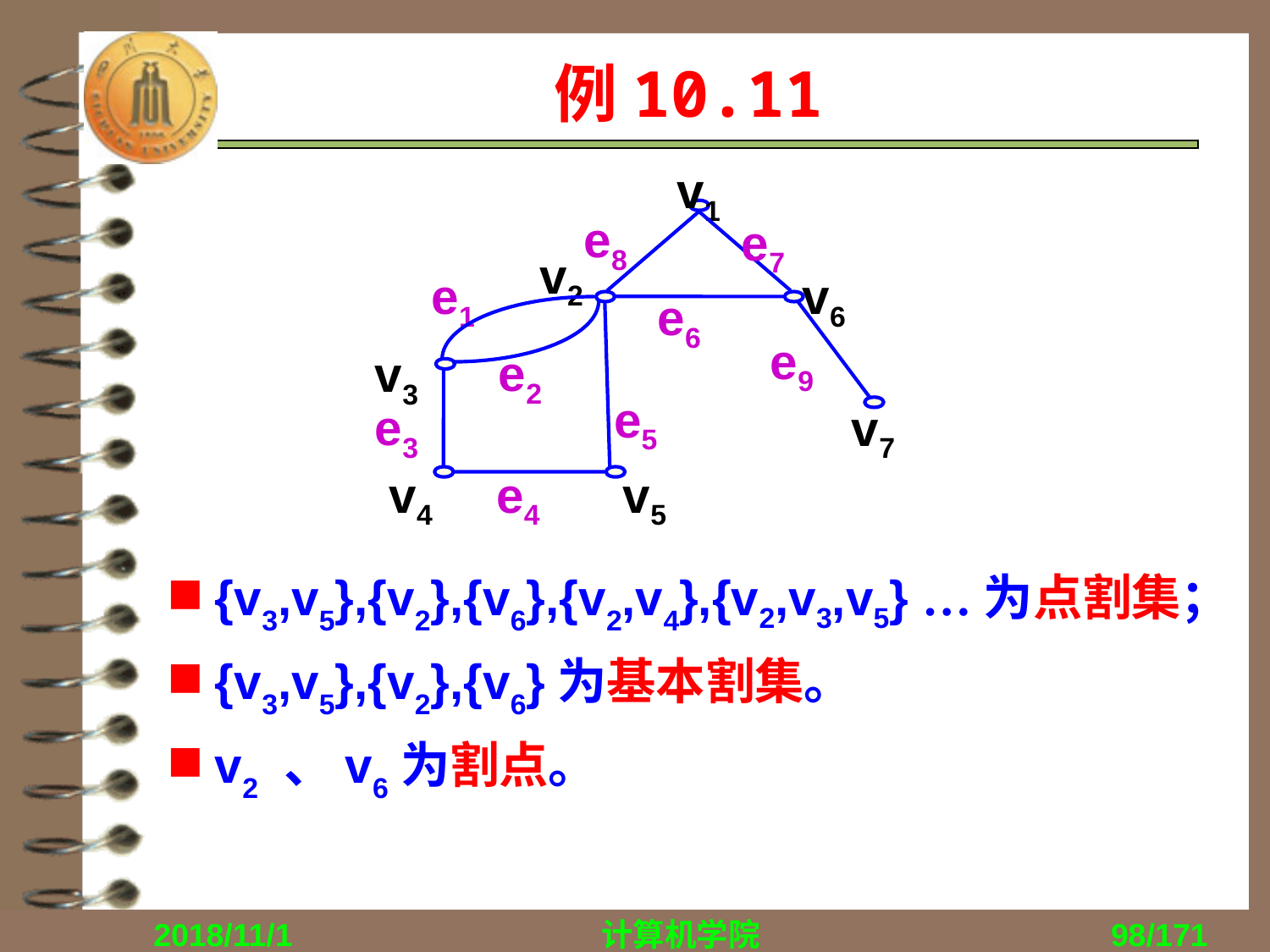

# 例10.11
v1
e8
e7

v2
e1
v6
e6

e9
e2
v3

e5
e3
v7

v4
e4
v5

{v3,v5},{v2},{v6},{v2,v4},{v2,v3,v5} …为点割集；
{v3,v5},{v2},{v6}为基本割集。
v2 、v6为割点。
2018/11/1
计算机学院
98/171